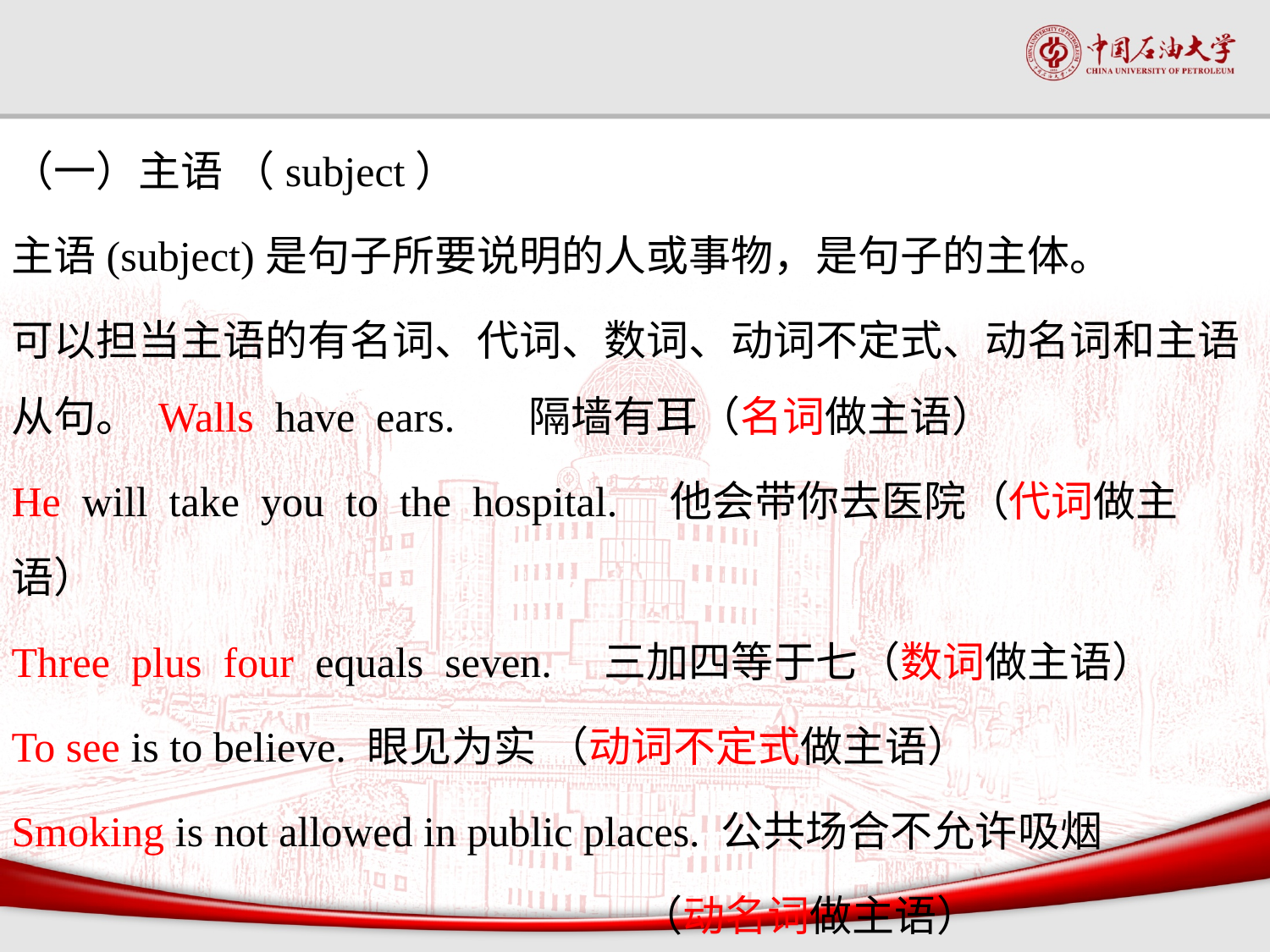

#
（一）主语 （subject）
主语(subject)是句子所要说明的人或事物，是句子的主体。
可以担当主语的有名词、代词、数词、动词不定式、动名词和主语从句。 Walls have ears.   隔墙有耳（名词做主语）
He will take you to the hospital.  他会带你去医院（代词做主语）
Three plus four equals seven.  三加四等于七（数词做主语）
To see is to believe. 眼见为实 （动词不定式做主语）
Smoking is not allowed in public places. 公共场合不允许吸烟
                                                                 （动名词做主语）